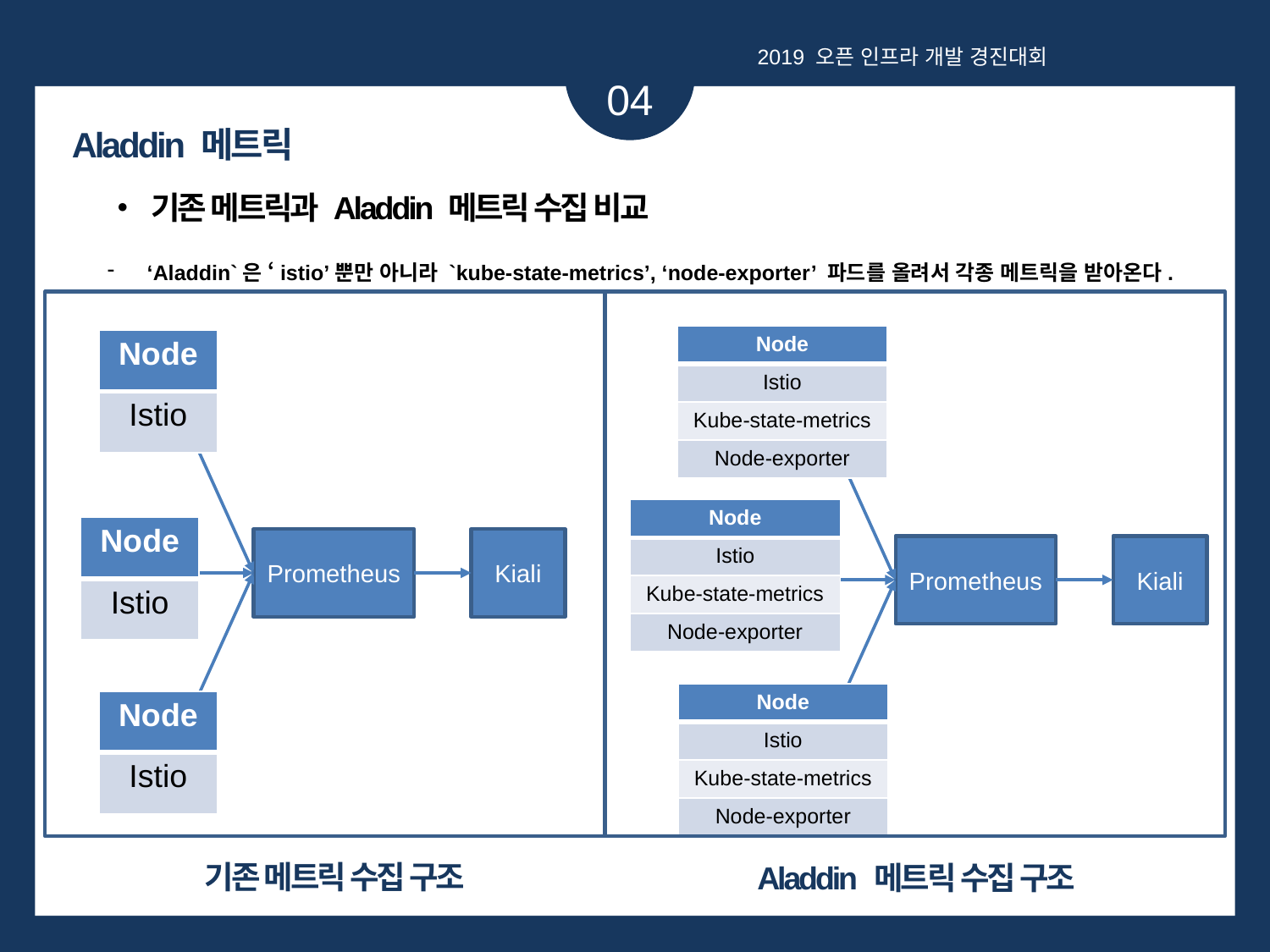

2019 오픈 인프라 개발 경진대회
04

Aladdin 메트릭

• 기존 메트릭과 Aladdin 메트릭 수집 비교
‘Aladdin`은 ‘istio’뿐만 아니라 `kube-state-metrics’, ‘node-exporter’ 파드를 올려서 각종 메트릭을 받아온다.

| Node |
| --- |
| Istio |
| Kube-state-metrics |
| Node-exporter |
| Node |
| --- |
| Istio |
Prometheus
Kiali
Prometheus
Kiali
| Node |
| --- |
| Istio |
| Kube-state-metrics |
| Node-exporter |
| Node |
| --- |
| Istio |
| Node |
| --- |
| Istio |
| Kube-state-metrics |
| Node-exporter |
| Node |
| --- |
| Istio |
기존 메트릭 수집 구조
Aladdin 메트릭 수집 구조